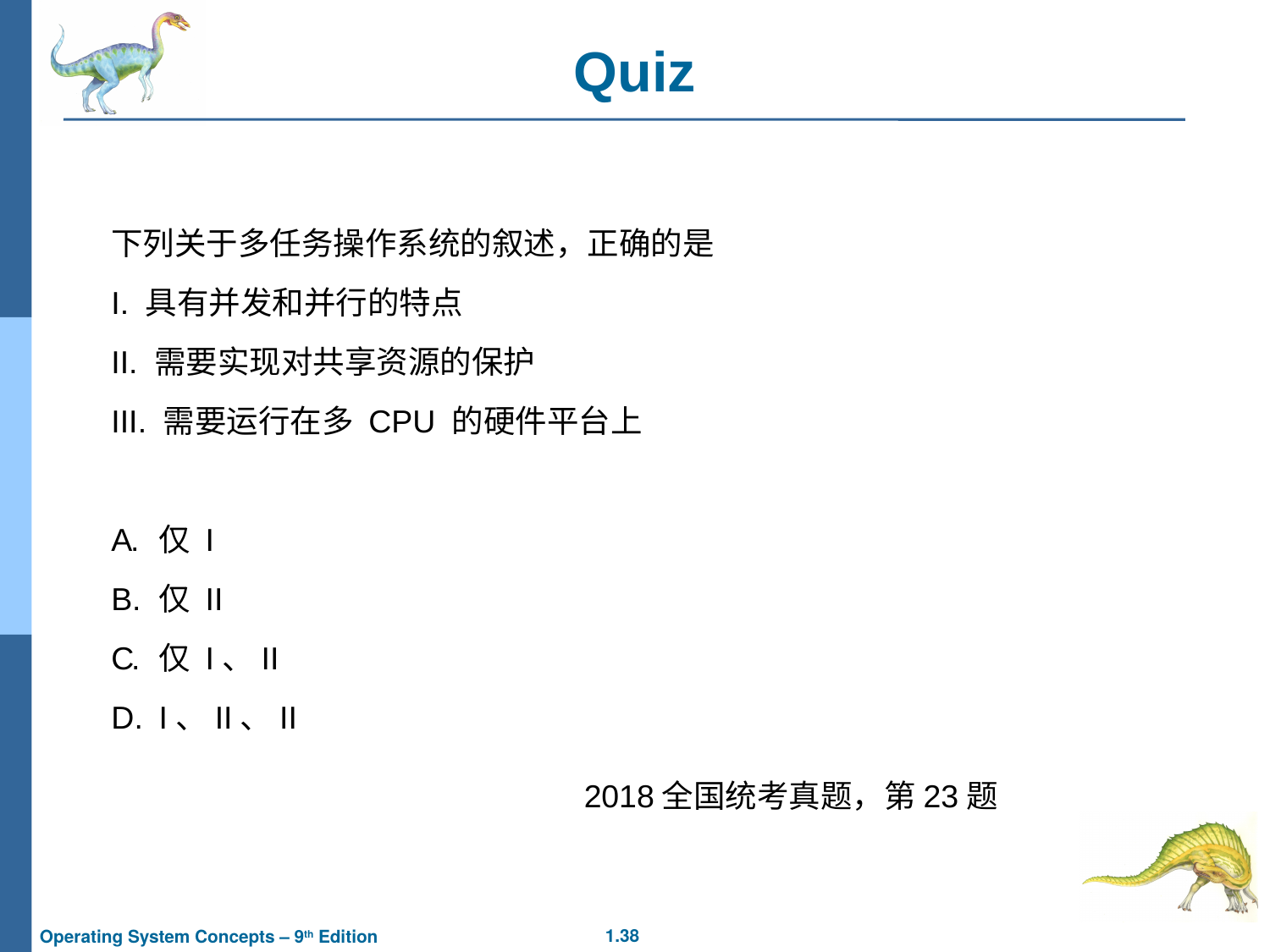

Quiz
下列关于多任务操作系统的叙述，正确的是
I. 具有并发和并行的特点
II. 需要实现对共享资源的保护
III. 需要运行在多 CPU 的硬件平台上

仅 I
仅 II
仅 I、II
I、II、II
2018全国统考真题，第23题